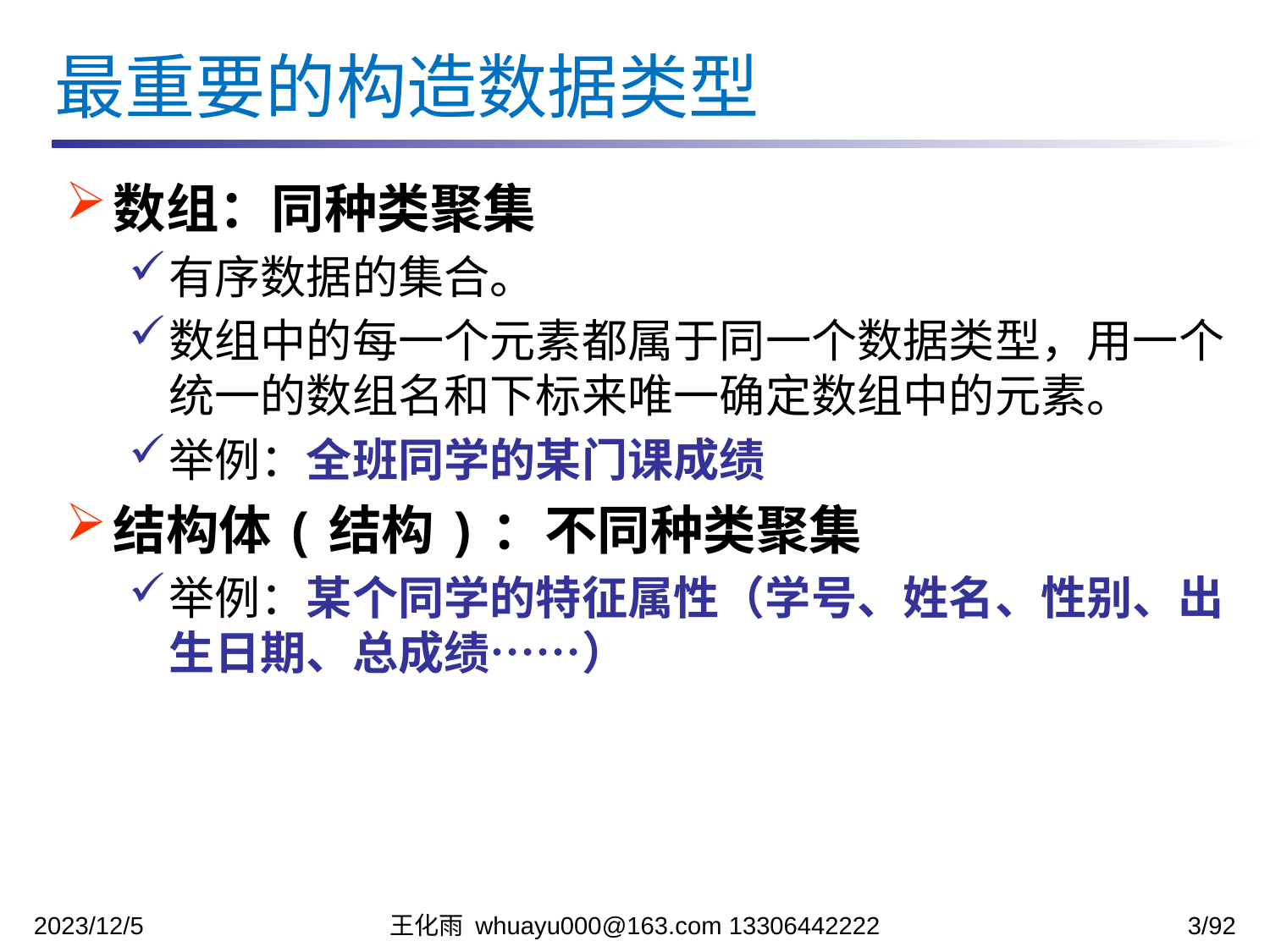

最重要的构造数据类型
数组：同种类聚集
有序数据的集合。
数组中的每一个元素都属于同一个数据类型，用一个统一的数组名和下标来唯一确定数组中的元素。
举例：全班同学的某门课成绩
结构体(结构)：不同种类聚集
举例：某个同学的特征属性（学号、姓名、性别、出生日期、总成绩……）
2023/12/5
王化雨 whuayu000@163.com 13306442222
3/92